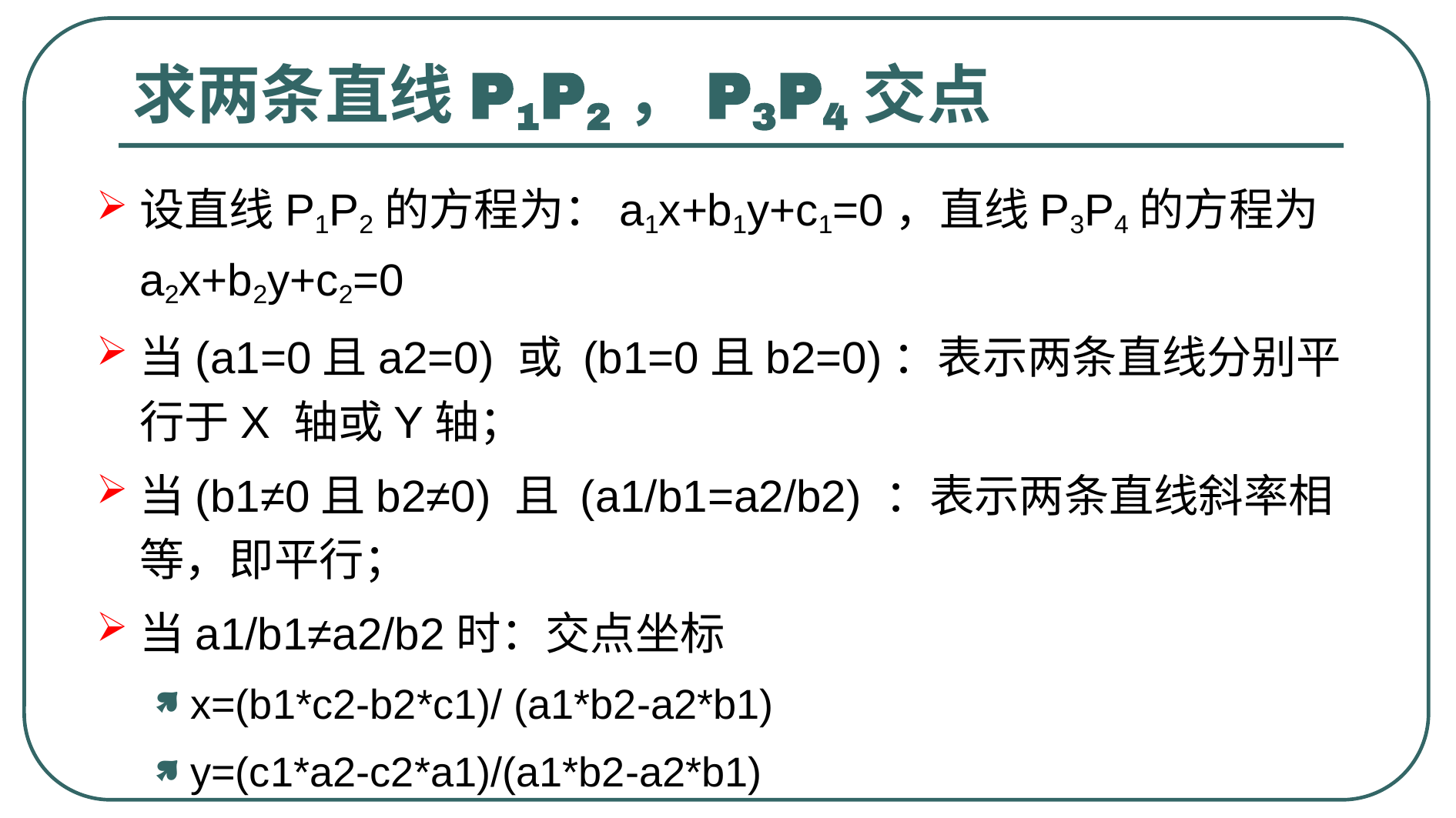

# 求两条直线P1P2，P3P4交点
设直线P1P2的方程为：a1x+b1y+c1=0，直线P3P4的方程为a2x+b2y+c2=0
当(a1=0且a2=0) 或 (b1=0且b2=0)：表示两条直线分别平行于X 轴或Y轴；
当(b1≠0且b2≠0) 且 (a1/b1=a2/b2) ：表示两条直线斜率相等，即平行；
当a1/b1≠a2/b2时：交点坐标
x=(b1*c2-b2*c1)/ (a1*b2-a2*b1)
y=(c1*a2-c2*a1)/(a1*b2-a2*b1)